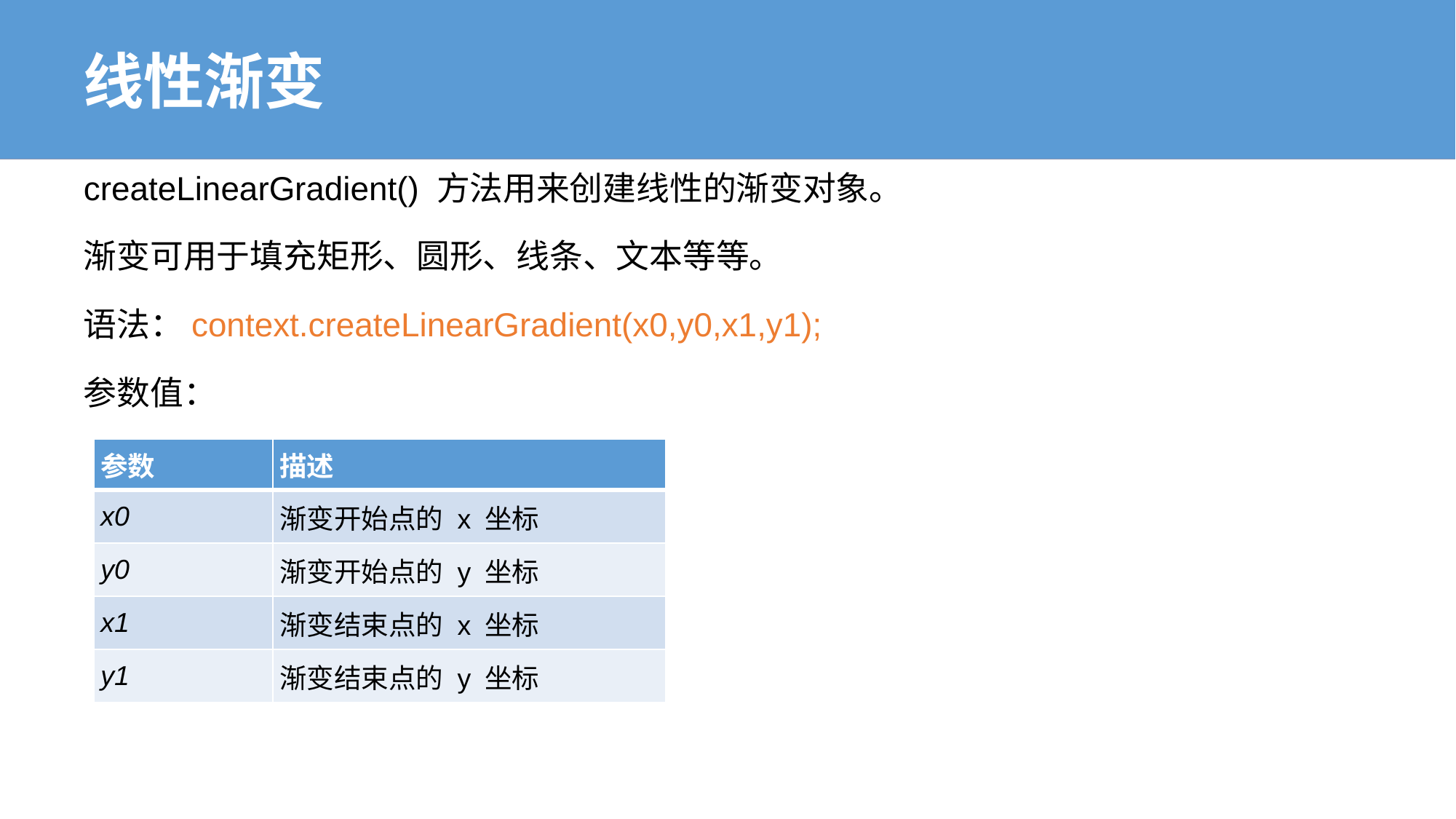

# 线性渐变
createLinearGradient() 方法用来创建线性的渐变对象。
渐变可用于填充矩形、圆形、线条、文本等等。
语法：context.createLinearGradient(x0,y0,x1,y1);
参数值：

| 参数 | 描述 |
| --- | --- |
| x0 | 渐变开始点的 x 坐标 |
| y0 | 渐变开始点的 y 坐标 |
| x1 | 渐变结束点的 x 坐标 |
| y1 | 渐变结束点的 y 坐标 |